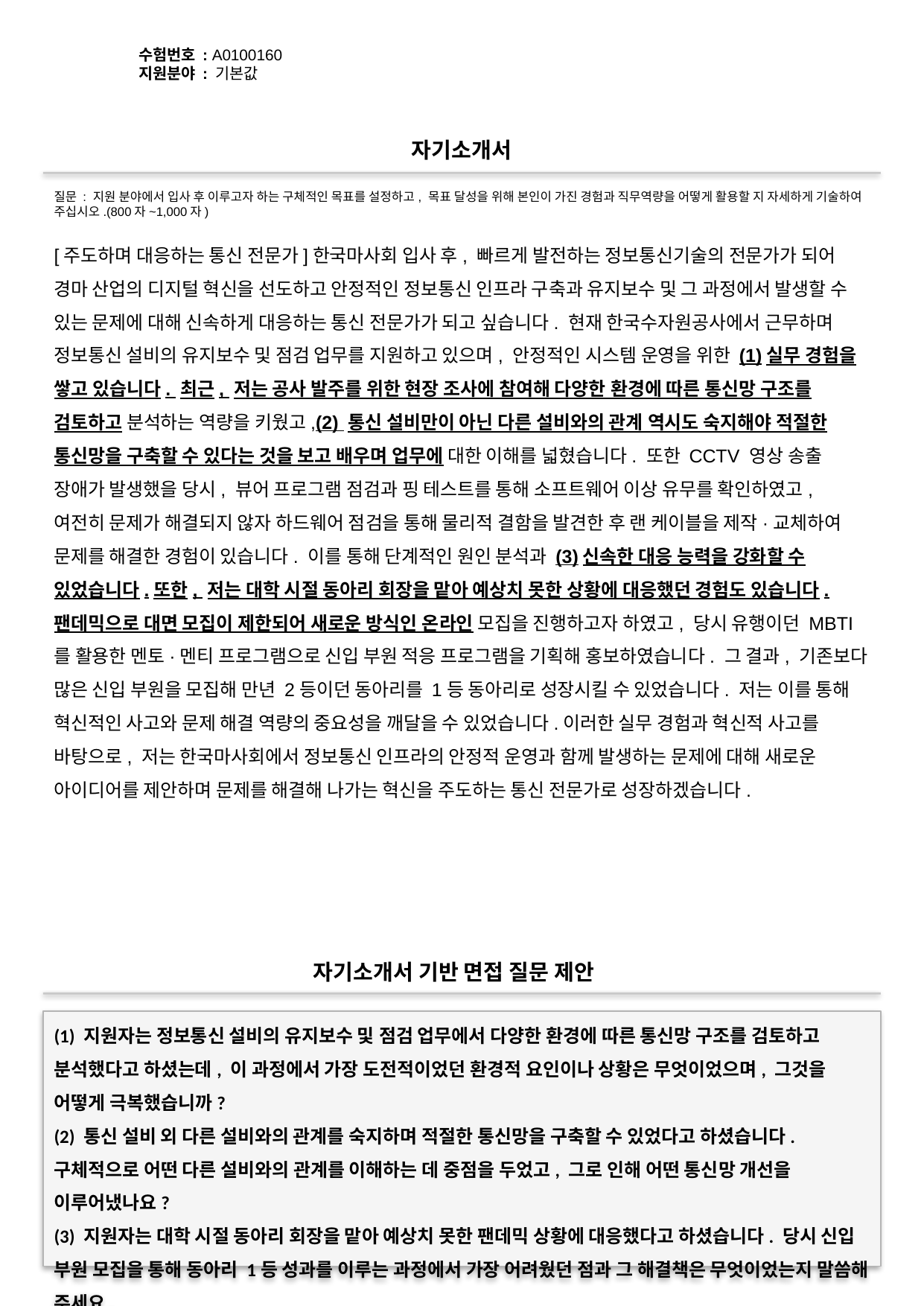

수험번호 : A0100160
지원분야 : 기본값
#

자기소개서

질문 : 지원 분야에서 입사 후 이루고자 하는 구체적인 목표를 설정하고, 목표 달성을 위해 본인이 가진 경험과 직무역량을 어떻게 활용할 지 자세하게 기술하여 주십시오.(800자~1,000자)

[주도하며 대응하는 통신 전문가]한국마사회 입사 후, 빠르게 발전하는 정보통신기술의 전문가가 되어 경마 산업의 디지털 혁신을 선도하고 안정적인 정보통신 인프라 구축과 유지보수 및 그 과정에서 발생할 수 있는 문제에 대해 신속하게 대응하는 통신 전문가가 되고 싶습니다. 현재 한국수자원공사에서 근무하며 정보통신 설비의 유지보수 및 점검 업무를 지원하고 있으며, 안정적인 시스템 운영을 위한 (1)실무 경험을 쌓고 있습니다. 최근, 저는 공사 발주를 위한 현장 조사에 참여해 다양한 환경에 따른 통신망 구조를 검토하고 분석하는 역량을 키웠고,(2) 통신 설비만이 아닌 다른 설비와의 관계 역시도 숙지해야 적절한 통신망을 구축할 수 있다는 것을 보고 배우며 업무에 대한 이해를 넓혔습니다. 또한 CCTV 영상 송출 장애가 발생했을 당시, 뷰어 프로그램 점검과 핑 테스트를 통해 소프트웨어 이상 유무를 확인하였고, 여전히 문제가 해결되지 않자 하드웨어 점검을 통해 물리적 결함을 발견한 후 랜 케이블을 제작·교체하여 문제를 해결한 경험이 있습니다. 이를 통해 단계적인 원인 분석과 (3)신속한 대응 능력을 강화할 수 있었습니다.또한, 저는 대학 시절 동아리 회장을 맡아 예상치 못한 상황에 대응했던 경험도 있습니다. 팬데믹으로 대면 모집이 제한되어 새로운 방식인 온라인 모집을 진행하고자 하였고, 당시 유행이던 MBTI를 활용한 멘토·멘티 프로그램으로 신입 부원 적응 프로그램을 기획해 홍보하였습니다. 그 결과, 기존보다 많은 신입 부원을 모집해 만년 2등이던 동아리를 1등 동아리로 성장시킬 수 있었습니다. 저는 이를 통해 혁신적인 사고와 문제 해결 역량의 중요성을 깨달을 수 있었습니다.이러한 실무 경험과 혁신적 사고를 바탕으로, 저는 한국마사회에서 정보통신 인프라의 안정적 운영과 함께 발생하는 문제에 대해 새로운 아이디어를 제안하며 문제를 해결해 나가는 혁신을 주도하는 통신 전문가로 성장하겠습니다.

자기소개서 기반 면접 질문 제안

(1) 지원자는 정보통신 설비의 유지보수 및 점검 업무에서 다양한 환경에 따른 통신망 구조를 검토하고 분석했다고 하셨는데, 이 과정에서 가장 도전적이었던 환경적 요인이나 상황은 무엇이었으며, 그것을 어떻게 극복했습니까?
(2) 통신 설비 외 다른 설비와의 관계를 숙지하며 적절한 통신망을 구축할 수 있었다고 하셨습니다. 구체적으로 어떤 다른 설비와의 관계를 이해하는 데 중점을 두었고, 그로 인해 어떤 통신망 개선을 이루어냈나요?
(3) 지원자는 대학 시절 동아리 회장을 맡아 예상치 못한 팬데믹 상황에 대응했다고 하셨습니다. 당시 신입 부원 모집을 통해 동아리 1등 성과를 이루는 과정에서 가장 어려웠던 점과 그 해결책은 무엇이었는지 말씀해 주세요.